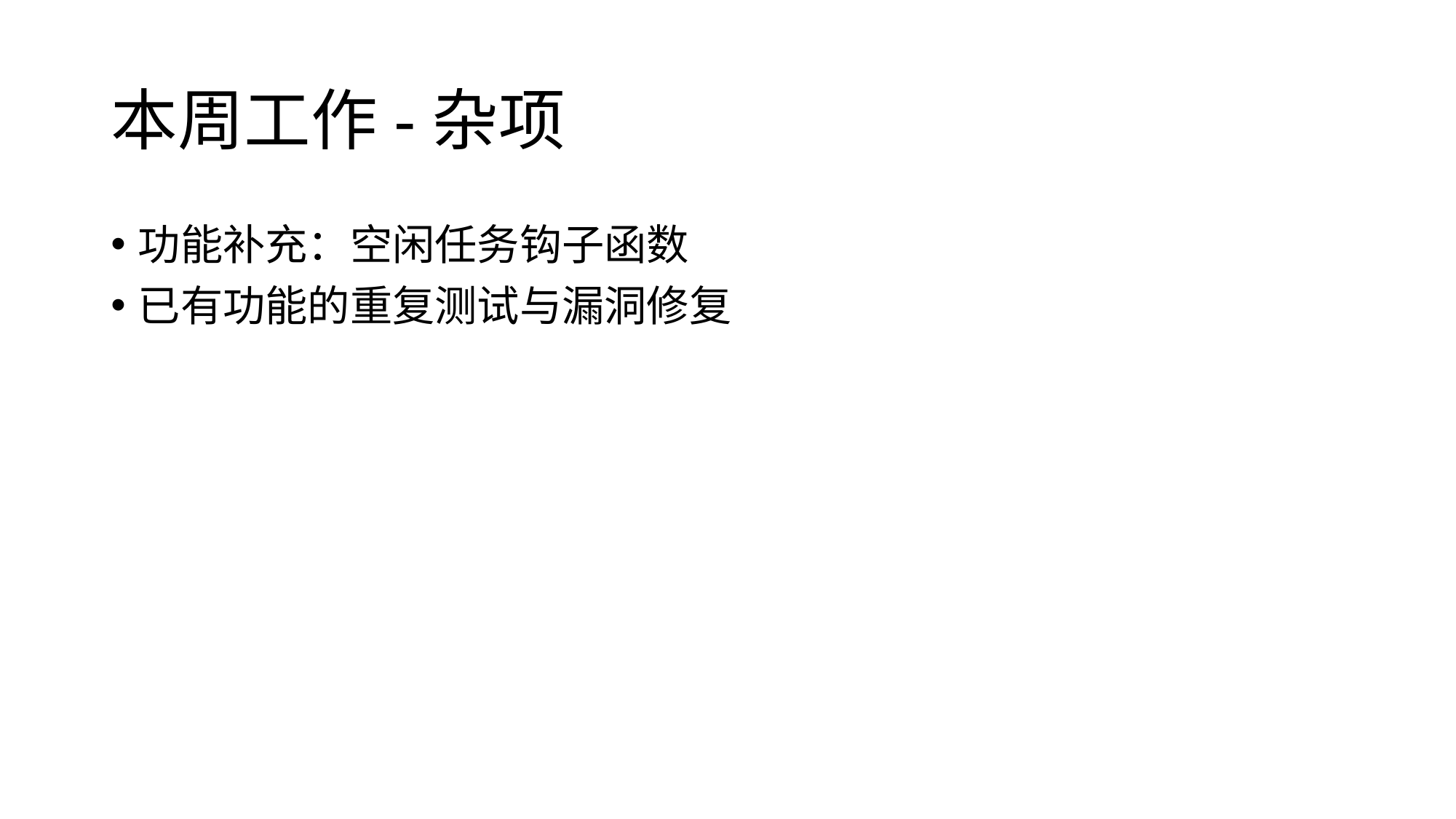

# 本周工作-杂项
功能补充：空闲任务钩子函数
已有功能的重复测试与漏洞修复